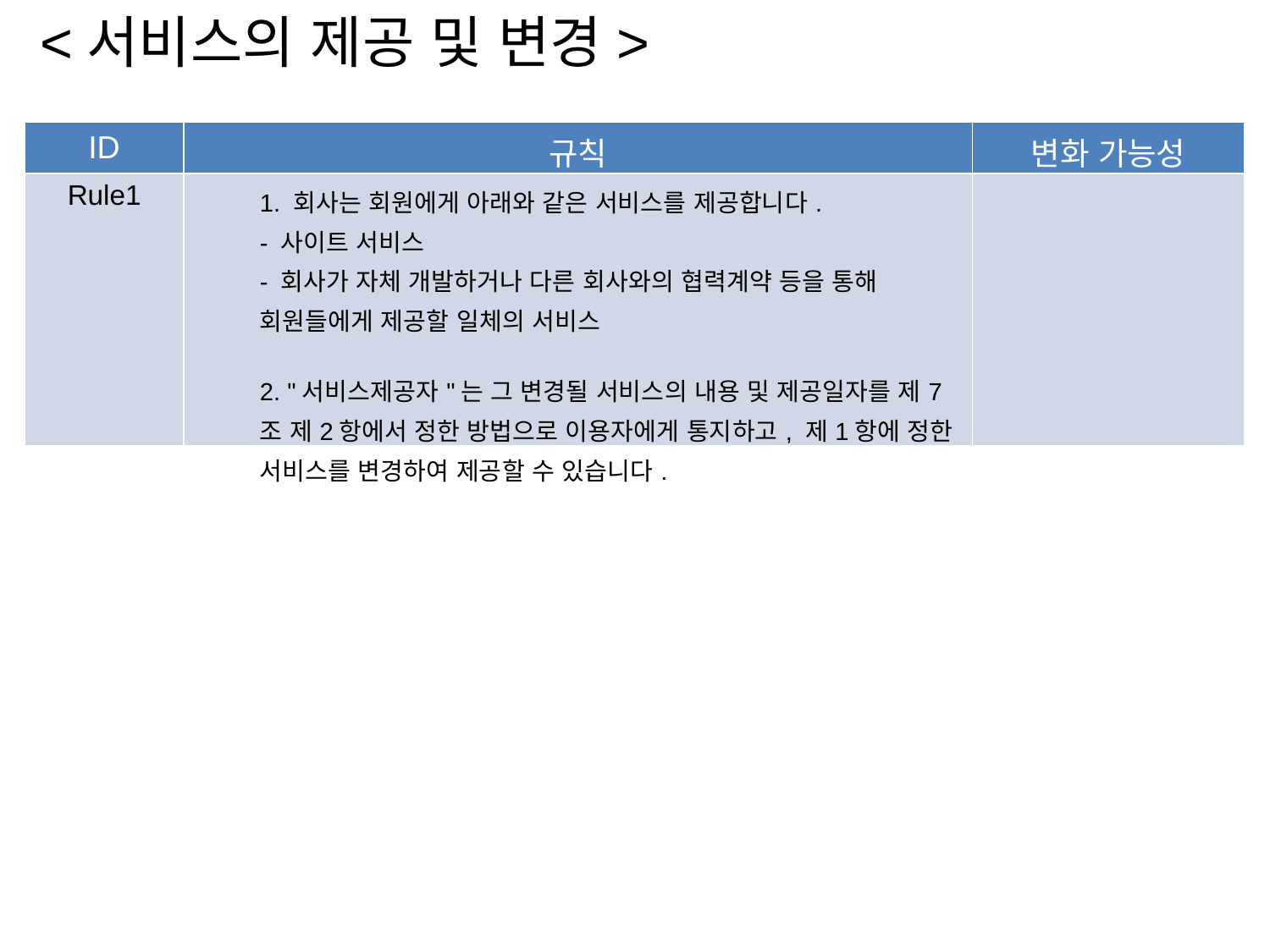

<서비스의 제공 및 변경>
| ID | 규칙 | 변화 가능성 |
| --- | --- | --- |
| Rule1 | 1. 회사는 회원에게 아래와 같은 서비스를 제공합니다. - 사이트 서비스 - 회사가 자체 개발하거나 다른 회사와의 협력계약 등을 통해 회원들에게 제공할 일체의 서비스 2. "서비스제공자"는 그 변경될 서비스의 내용 및 제공일자를 제7조 제2항에서 정한 방법으로 이용자에게 통지하고, 제1항에 정한 서비스를 변경하여 제공할 수 있습니다. |  |